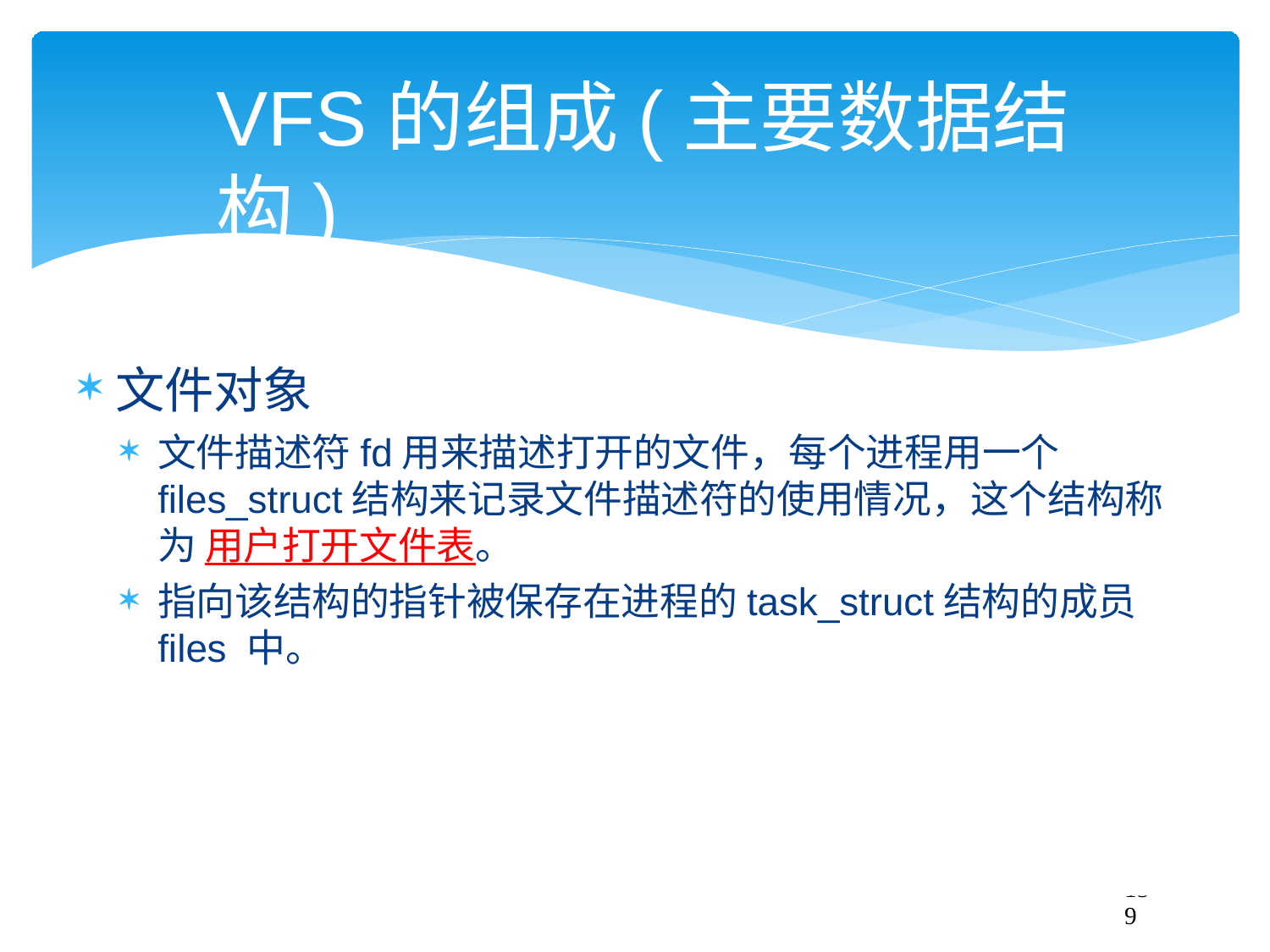

# VFS的组成(主要数据结构)
文件对象
文件描述符fd用来描述打开的文件，每个进程用一个
files_struct结构来记录文件描述符的使用情况，这个结构称为 用户打开文件表。
指向该结构的指针被保存在进程的task_struct结构的成员files 中。

159